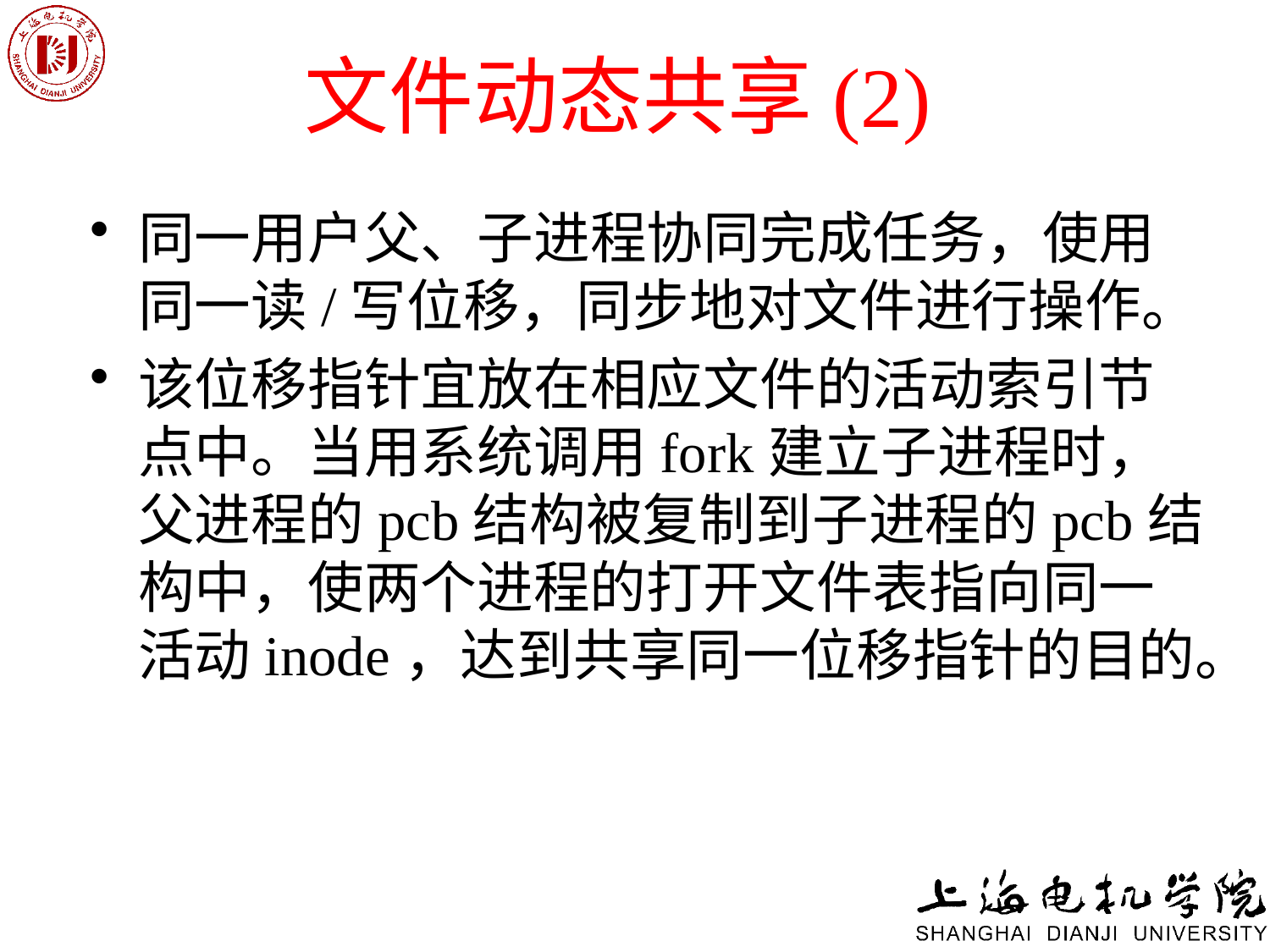

# 文件动态共享(2)
同一用户父、子进程协同完成任务，使用同一读/写位移，同步地对文件进行操作。
该位移指针宜放在相应文件的活动索引节点中。当用系统调用fork建立子进程时，父进程的pcb结构被复制到子进程的pcb结构中，使两个进程的打开文件表指向同一活动inode，达到共享同一位移指针的目的。